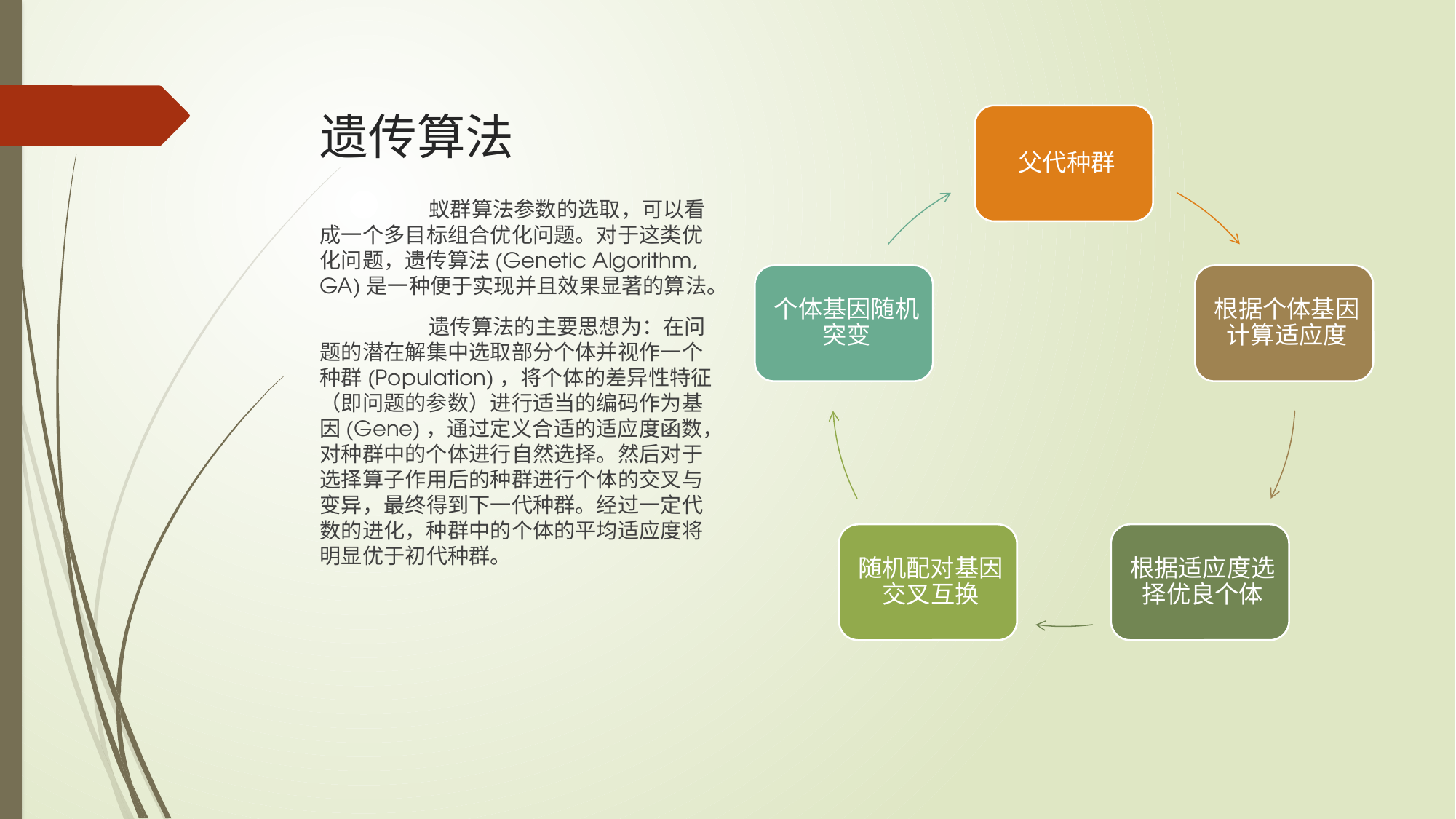

# 遗传算法
父代种群
根据个体基因计算适应度
根据适应度选择优良个体
随机配对基因交叉互换
个体基因随机突变
	蚁群算法参数的选取，可以看成一个多目标组合优化问题。对于这类优化问题，遗传算法(Genetic Algorithm, GA)是一种便于实现并且效果显著的算法。
	遗传算法的主要思想为：在问题的潜在解集中选取部分个体并视作一个种群(Population)，将个体的差异性特征（即问题的参数）进行适当的编码作为基因(Gene)，通过定义合适的适应度函数，对种群中的个体进行自然选择。然后对于选择算子作用后的种群进行个体的交叉与变异，最终得到下一代种群。经过一定代数的进化，种群中的个体的平均适应度将明显优于初代种群。